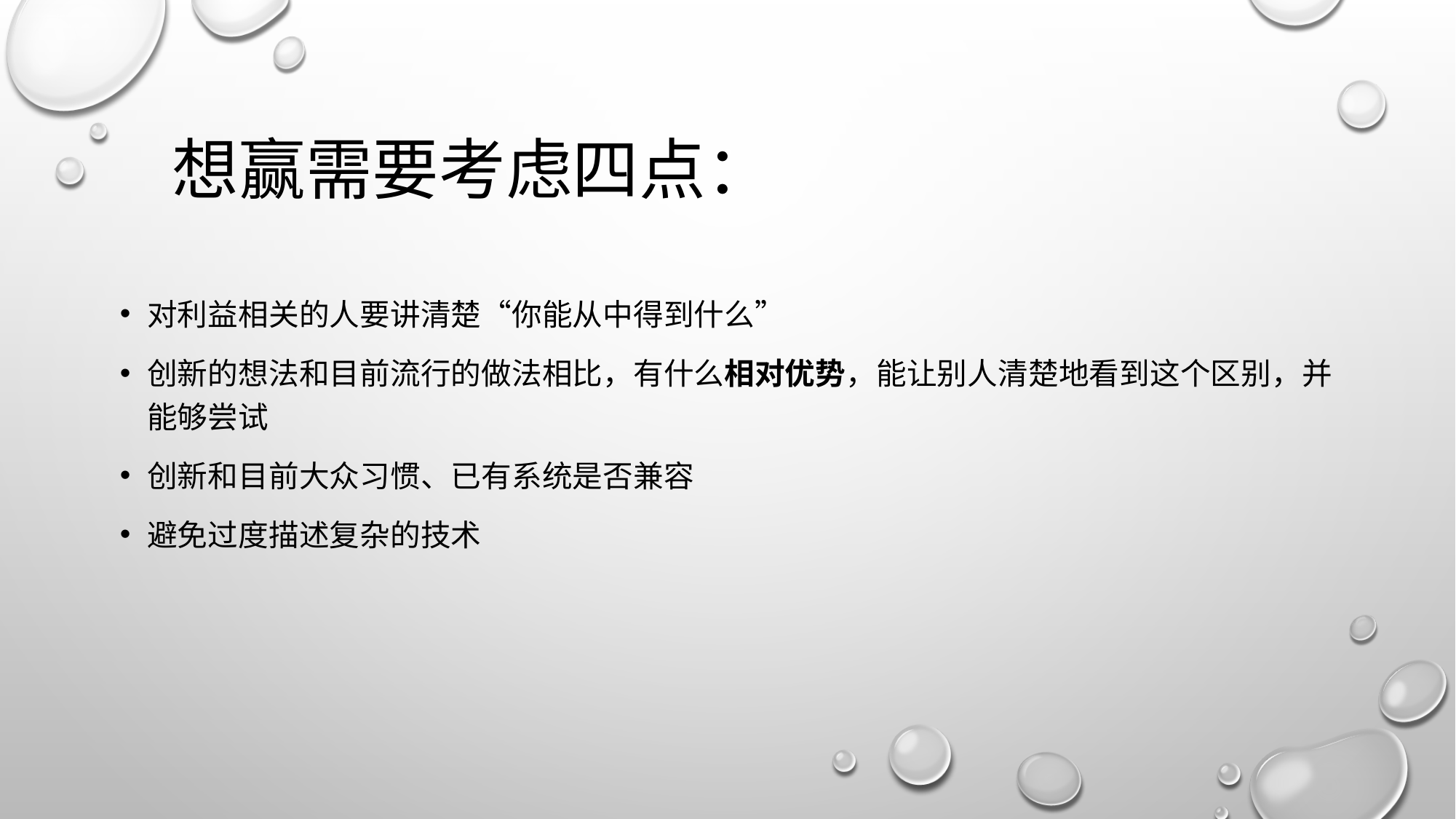

# 想赢需要考虑四点：
对利益相关的人要讲清楚“你能从中得到什么”
创新的想法和目前流行的做法相比，有什么相对优势，能让别人清楚地看到这个区别，并能够尝试
创新和目前大众习惯、已有系统是否兼容
避免过度描述复杂的技术